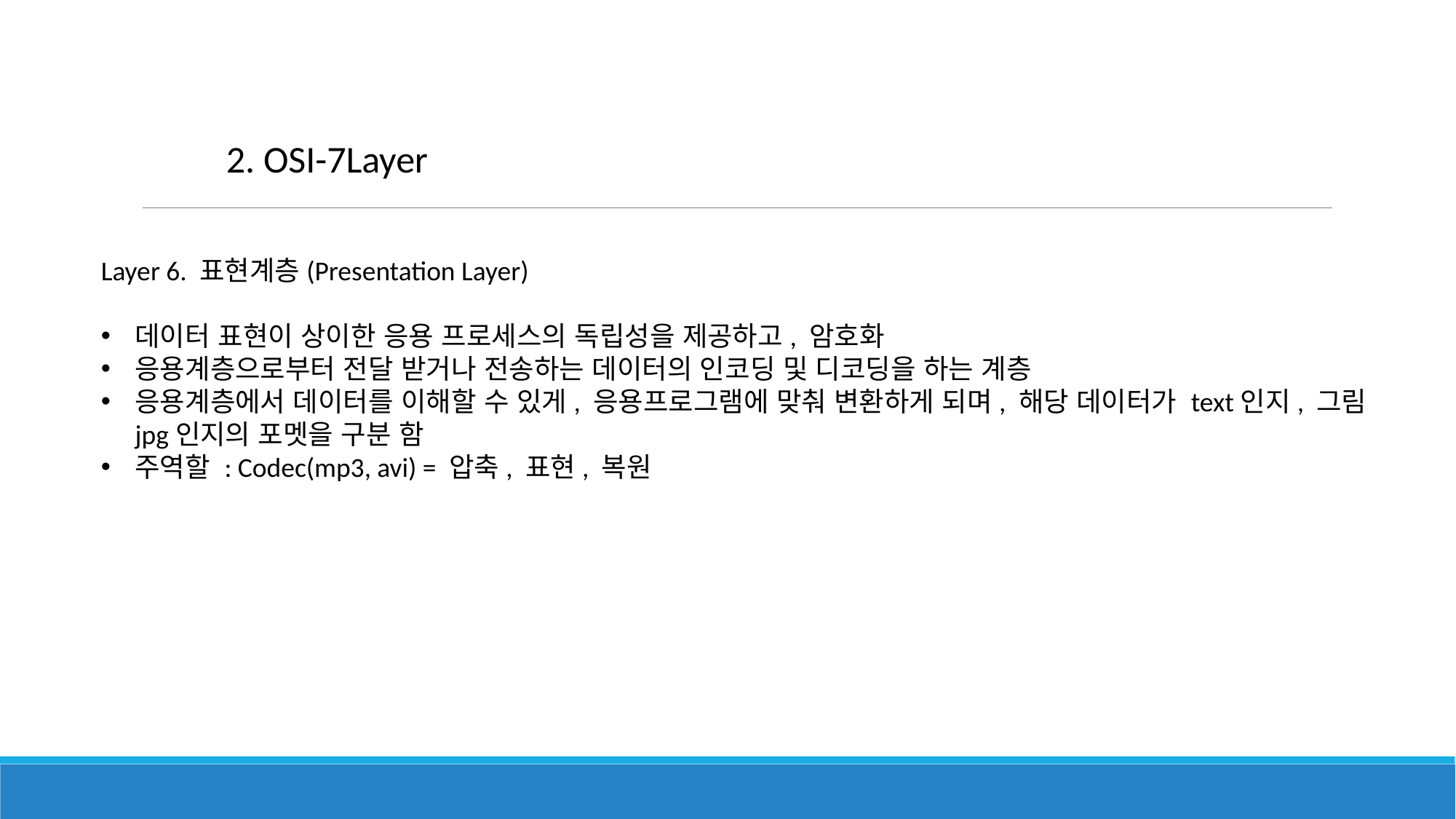

2. OSI-7Layer
Layer 6. 표현계층(Presentation Layer)

데이터 표현이 상이한 응용 프로세스의 독립성을 제공하고, 암호화
응용계층으로부터 전달 받거나 전송하는 데이터의 인코딩 및 디코딩을 하는 계층
응용계층에서 데이터를 이해할 수 있게, 응용프로그램에 맞춰 변환하게 되며, 해당 데이터가 text인지, 그림 jpg인지의 포멧을 구분 함
주역할 : Codec(mp3, avi) = 압축, 표현, 복원